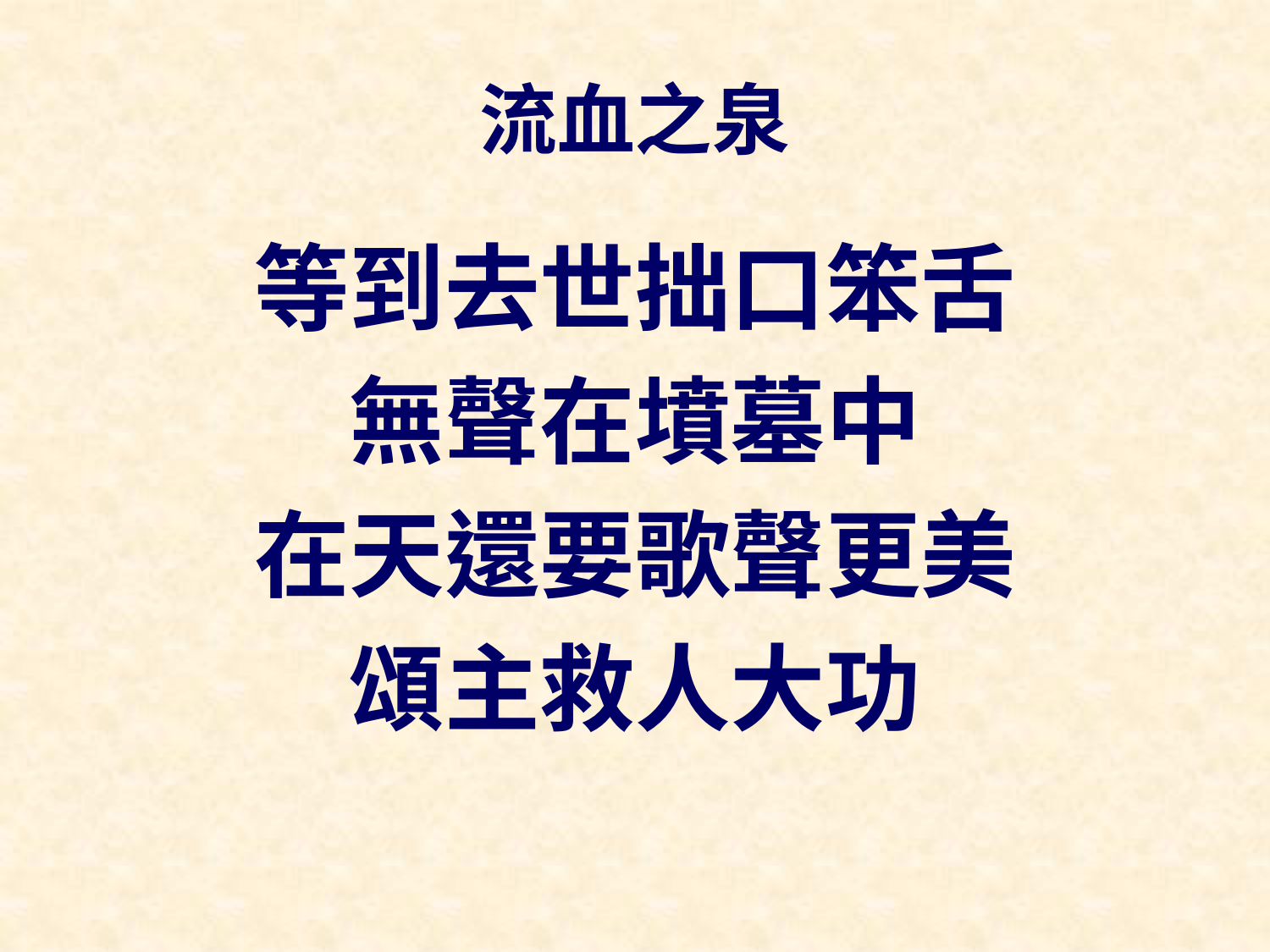

# 流血之泉
等到去世拙口笨舌
無聲在墳墓中
在天還要歌聲更美
頌主救人大功